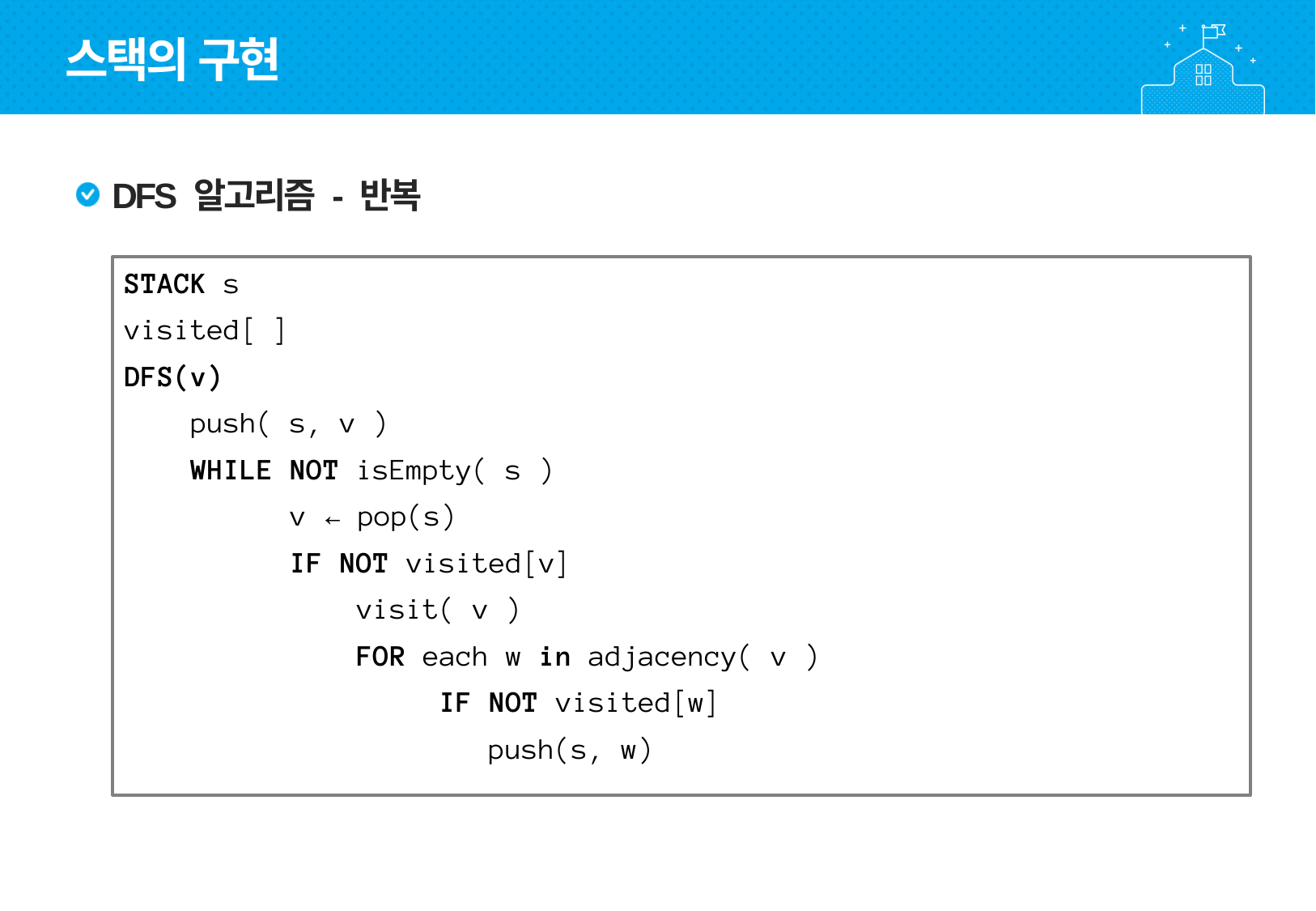

스택의 구현
DFS 알고리즘 - 반복
STACK s
visited[ ]
DFS(v)
    push( s, v )
    WHILE NOT isEmpty( s )
          v ← pop(s)
          IF NOT visited[v]
              visit( v )
              FOR each w in adjacency( v )
                   IF NOT visited[w]
			push(s, w)